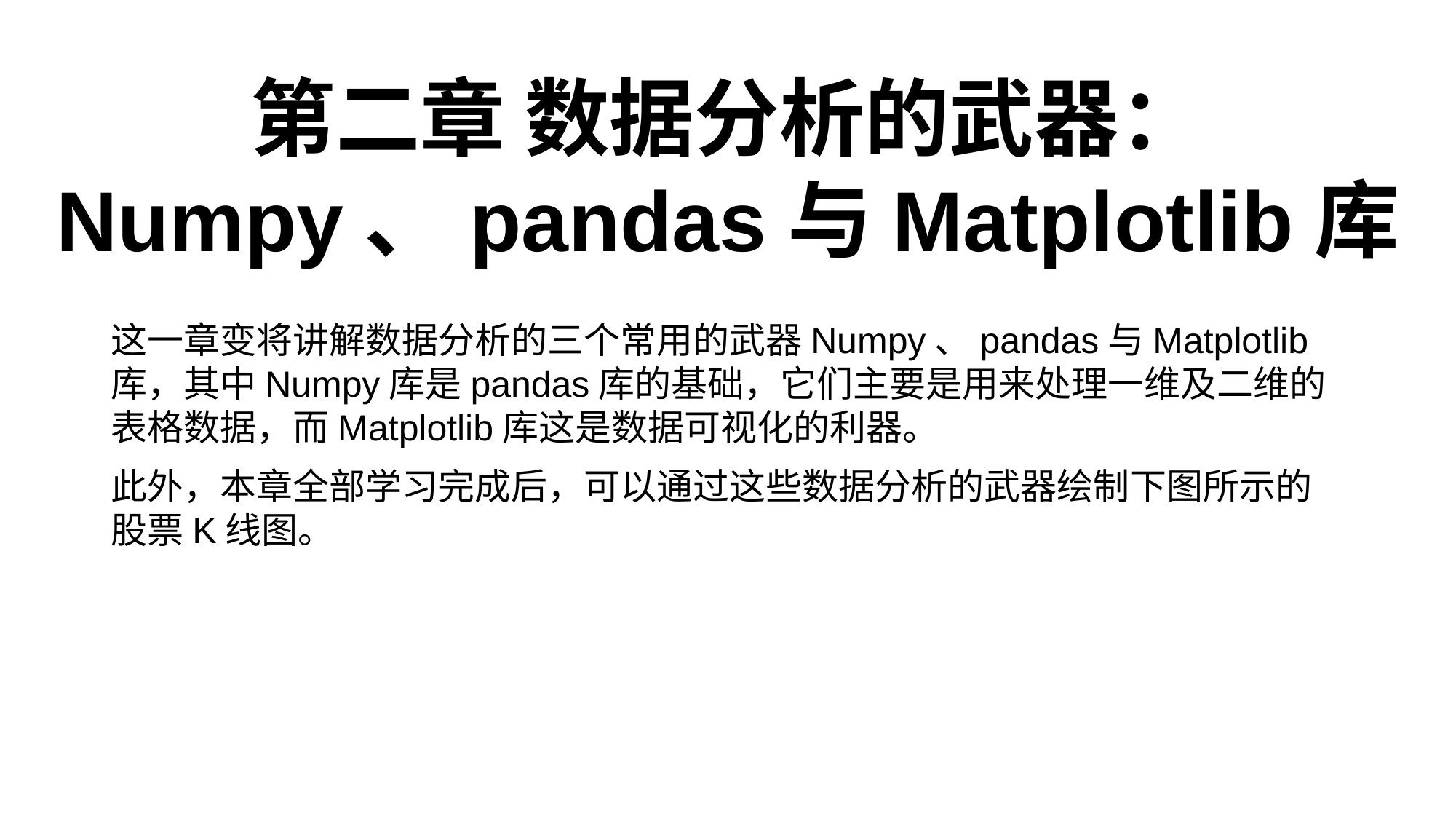

第二章 数据分析的武器：
Numpy、pandas与Matplotlib库
这一章变将讲解数据分析的三个常用的武器Numpy、pandas与Matplotlib库，其中Numpy库是pandas库的基础，它们主要是用来处理一维及二维的表格数据，而Matplotlib库这是数据可视化的利器。
此外，本章全部学习完成后，可以通过这些数据分析的武器绘制下图所示的股票K线图。